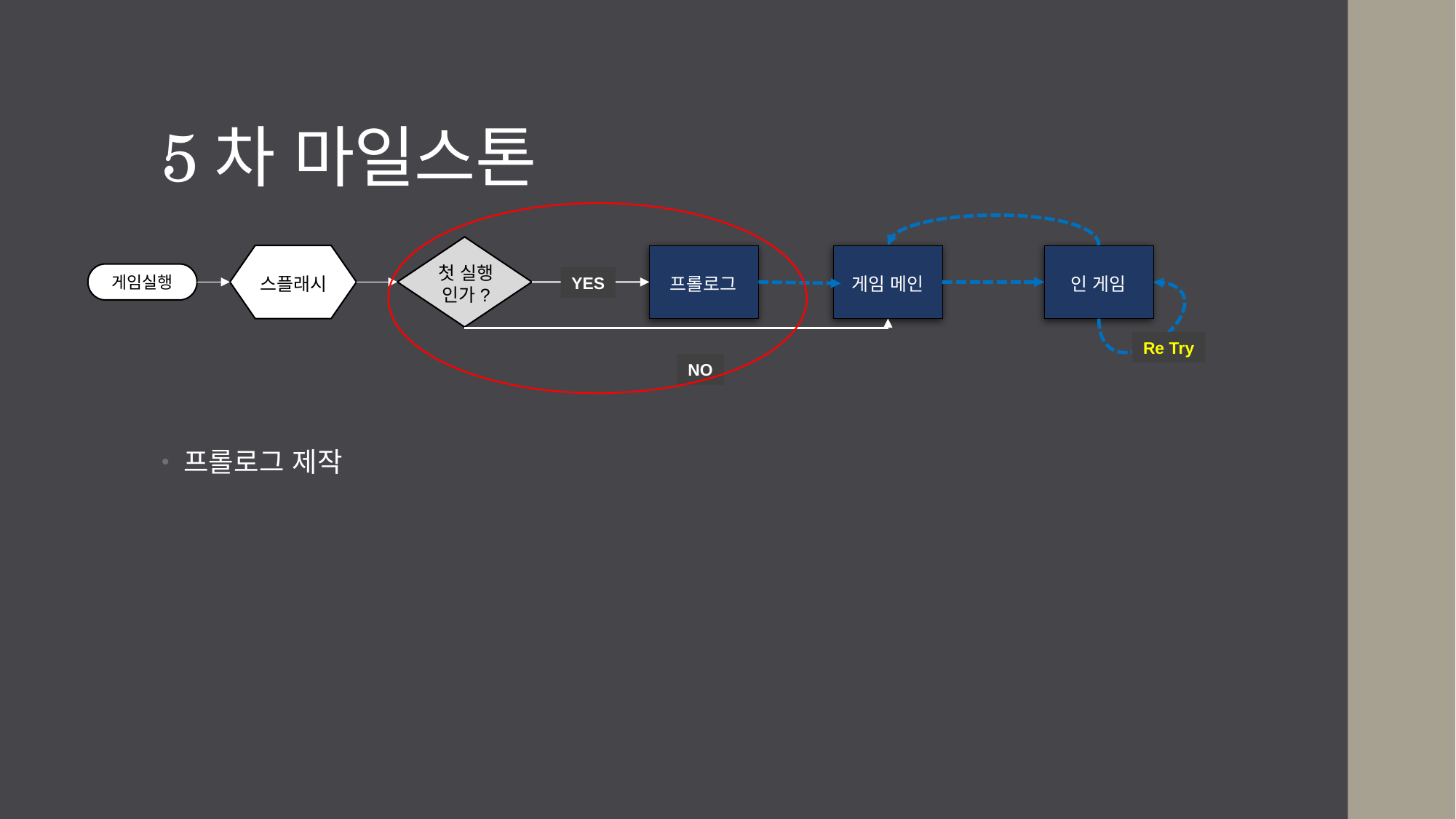

# 5차 마일스톤

프롤로그 제작

스플래시

프롤로그

게임 메인

인 게임
첫 실행
인가?
게임실행
YES
Re Try
NO